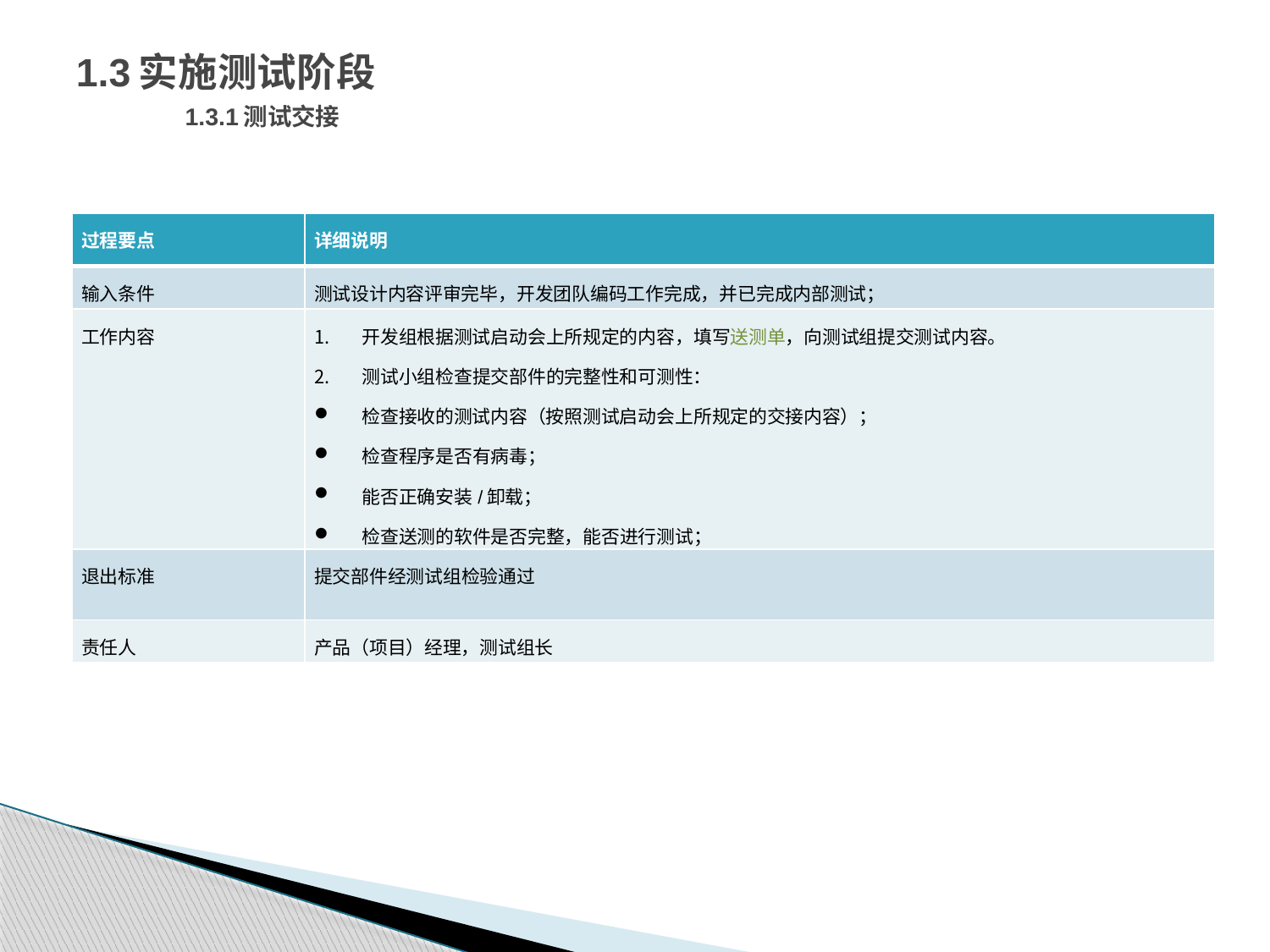

# 1.3实施测试阶段 1.3.1测试交接
| 过程要点 | 详细说明 |
| --- | --- |
| 输入条件 | 测试设计内容评审完毕，开发团队编码工作完成，并已完成内部测试； |
| 工作内容 | 开发组根据测试启动会上所规定的内容，填写送测单，向测试组提交测试内容。 测试小组检查提交部件的完整性和可测性： 检查接收的测试内容（按照测试启动会上所规定的交接内容）； 检查程序是否有病毒； 能否正确安装/卸载； 检查送测的软件是否完整，能否进行测试； |
| 退出标准 | 提交部件经测试组检验通过 |
| 责任人 | 产品（项目）经理，测试组长 |